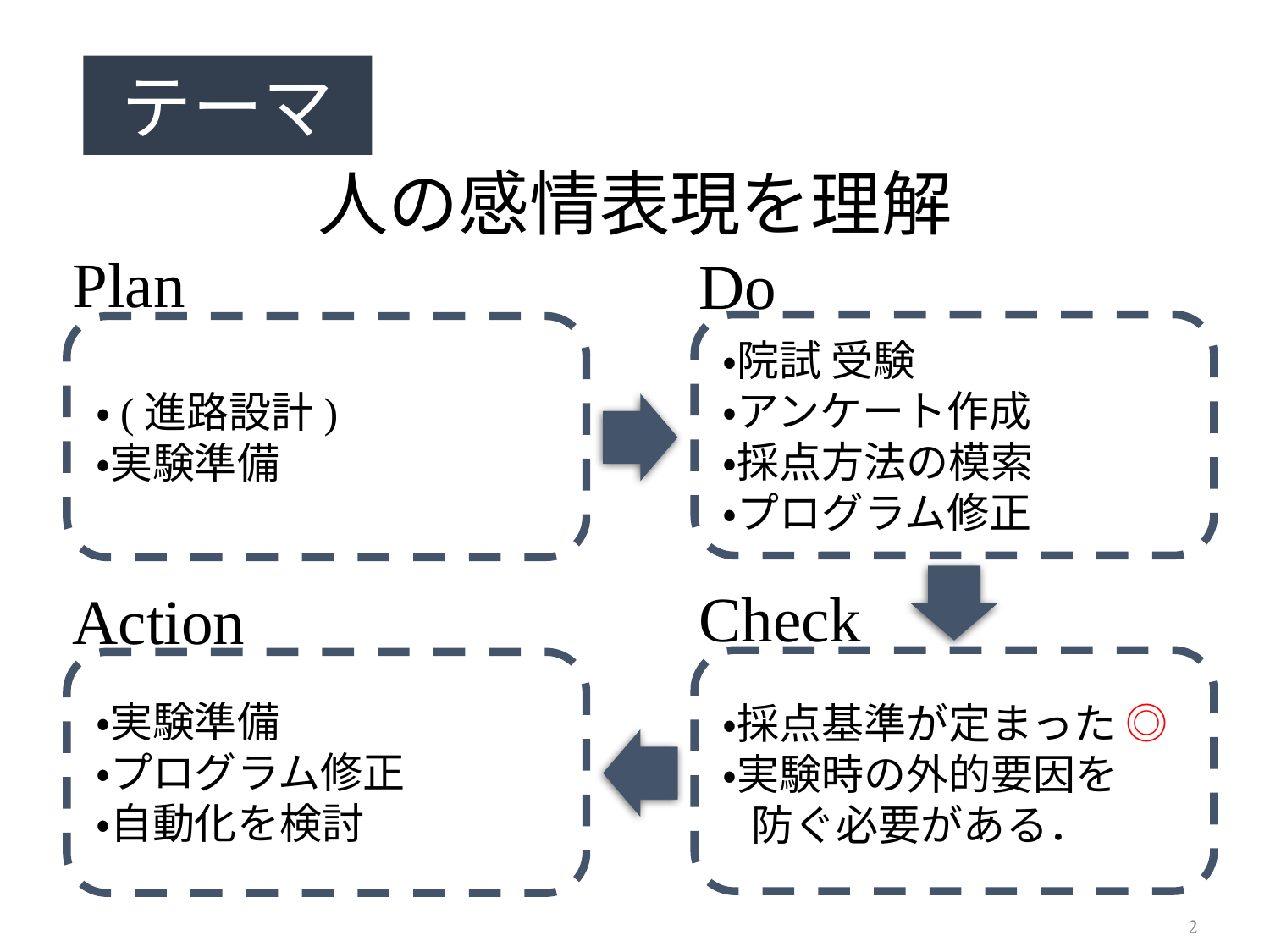

テーマ
人の感情表現を理解
Plan
20211112_akashi.pptx20211112_akashi.pptx
Do
20211112_akashi.pptx20211112_akashi.pptx
・院試 受験
・アンケート作成
・採点方法の模索
・プログラム修正
・(進路設計)
・実験準備

Check
Action
20211112_akashi.pptx20211112_akashi.pptx

・実験準備
・プログラム修正
・自動化を検討
・採点基準が定まった ◎
・実験時の外的要因を
  防ぐ必要がある．

2